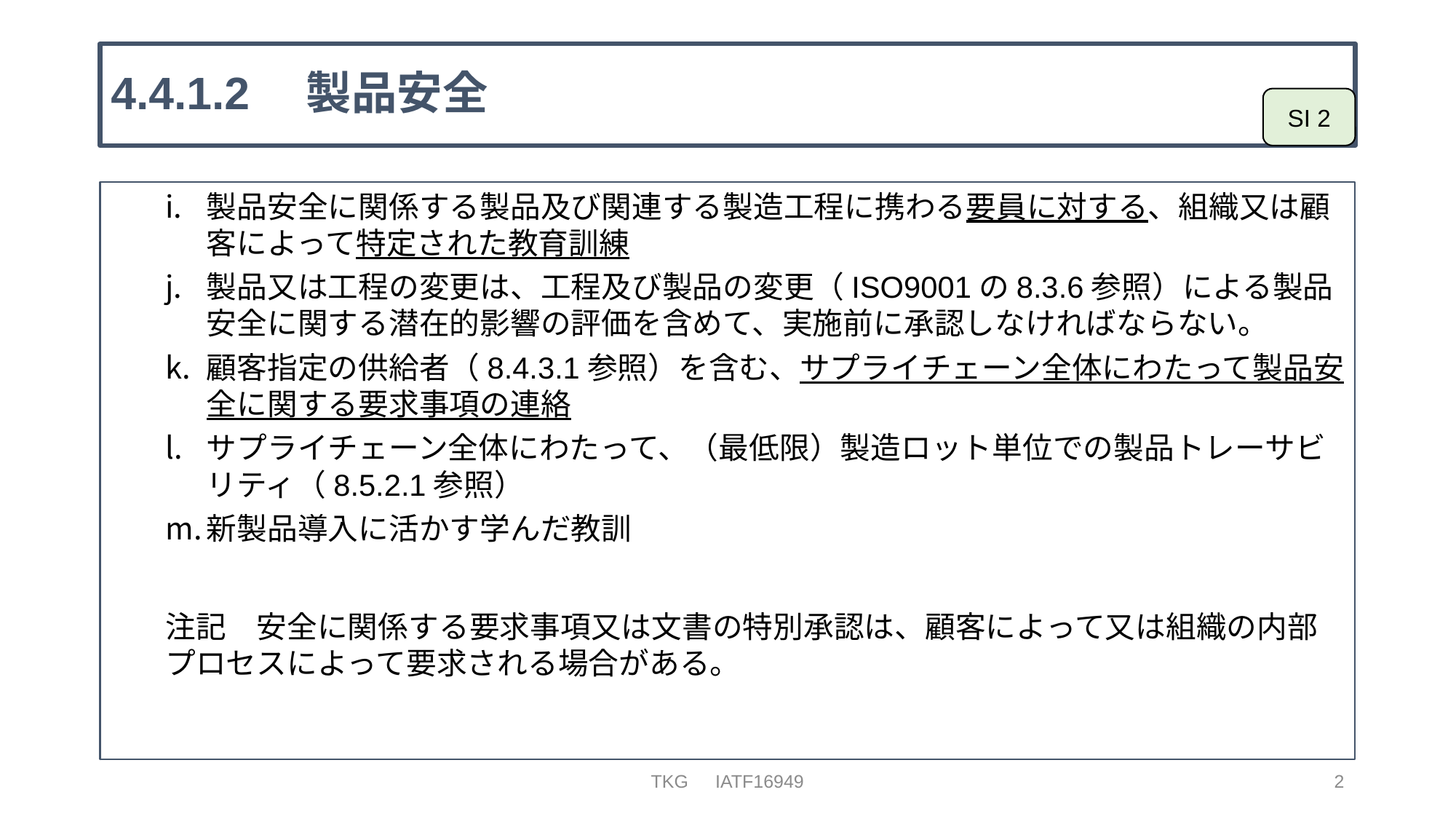

# 4.4.1.2　製品安全
SI 2
製品安全に関係する製品及び関連する製造工程に携わる要員に対する、組織又は顧客によって特定された教育訓練
製品又は工程の変更は、工程及び製品の変更（ISO9001の8.3.6参照）による製品安全に関する潜在的影響の評価を含めて、実施前に承認しなければならない。
顧客指定の供給者（8.4.3.1参照）を含む、サプライチェーン全体にわたって製品安全に関する要求事項の連絡
サプライチェーン全体にわたって、（最低限）製造ロット単位での製品トレーサビリティ（8.5.2.1参照）
新製品導入に活かす学んだ教訓

注記　安全に関係する要求事項又は文書の特別承認は、顧客によって又は組織の内部プロセスによって要求される場合がある。

TKG　IATF16949
2